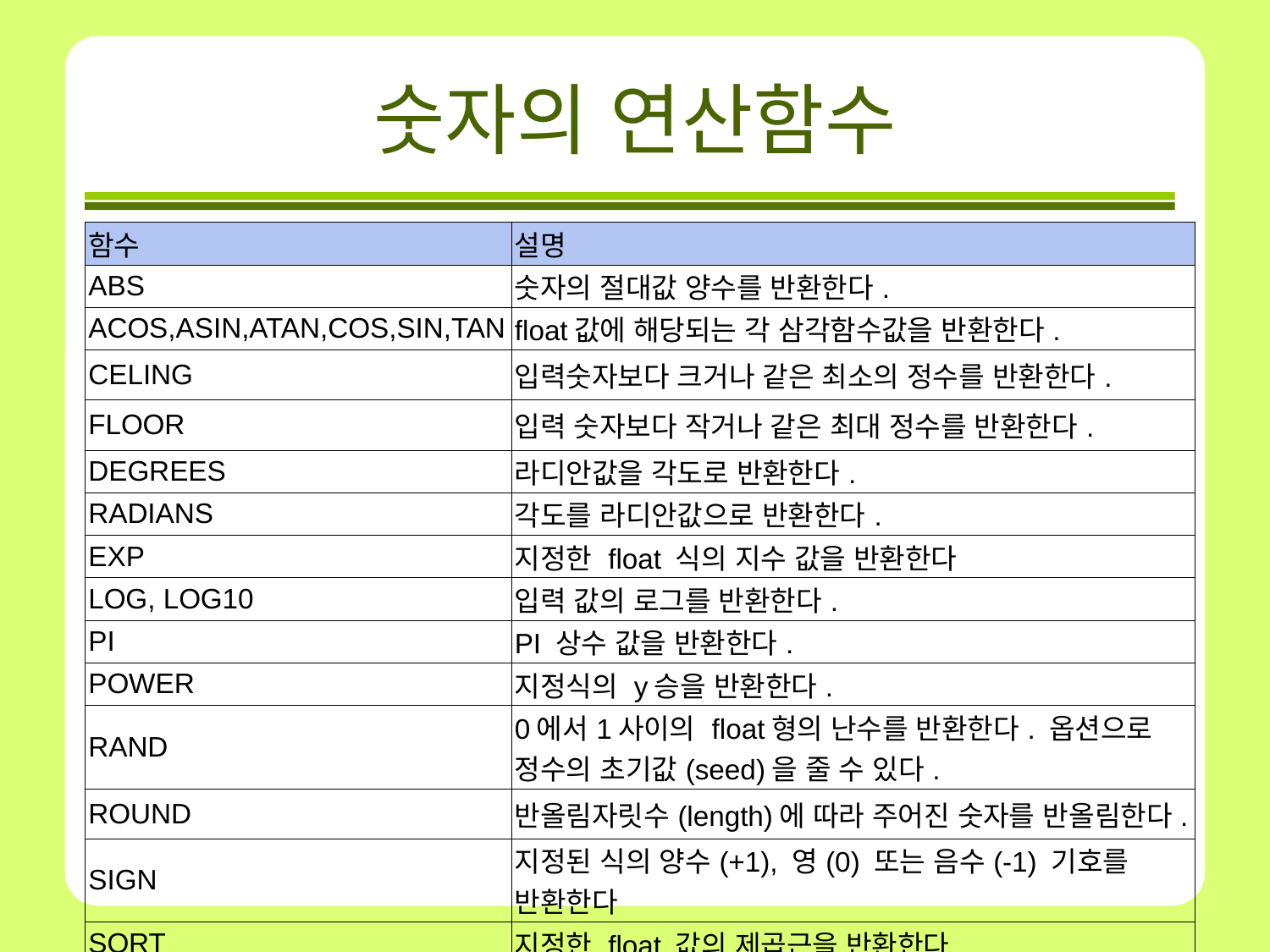

# 숫자의 연산함수
| 함수 | 설명 |
| --- | --- |
| ABS | 숫자의 절대값 양수를 반환한다. |
| ACOS,ASIN,ATAN,COS,SIN,TAN | float값에 해당되는 각 삼각함수값을 반환한다. |
| CELING | 입력숫자보다 크거나 같은 최소의 정수를 반환한다. |
| FLOOR | 입력 숫자보다 작거나 같은 최대 정수를 반환한다. |
| DEGREES | 라디안값을 각도로 반환한다. |
| RADIANS | 각도를 라디안값으로 반환한다. |
| EXP | 지정한 float 식의 지수 값을 반환한다 |
| LOG, LOG10 | 입력 값의 로그를 반환한다. |
| PI | PI 상수 값을 반환한다. |
| POWER | 지정식의 y승을 반환한다. |
| RAND | 0에서1사이의 float형의 난수를 반환한다. 옵션으로 정수의 초기값(seed)을 줄 수 있다. |
| ROUND | 반올림자릿수(length)에 따라 주어진 숫자를 반올림한다. |
| SIGN | 지정된 식의 양수(+1), 영(0) 또는 음수(-1) 기호를 반환한다 |
| SQRT | 지정한 float 값의 제곱근을 반환한다. |
| SQUARE | 지정한 float 값의 제곱을 반환한다. |